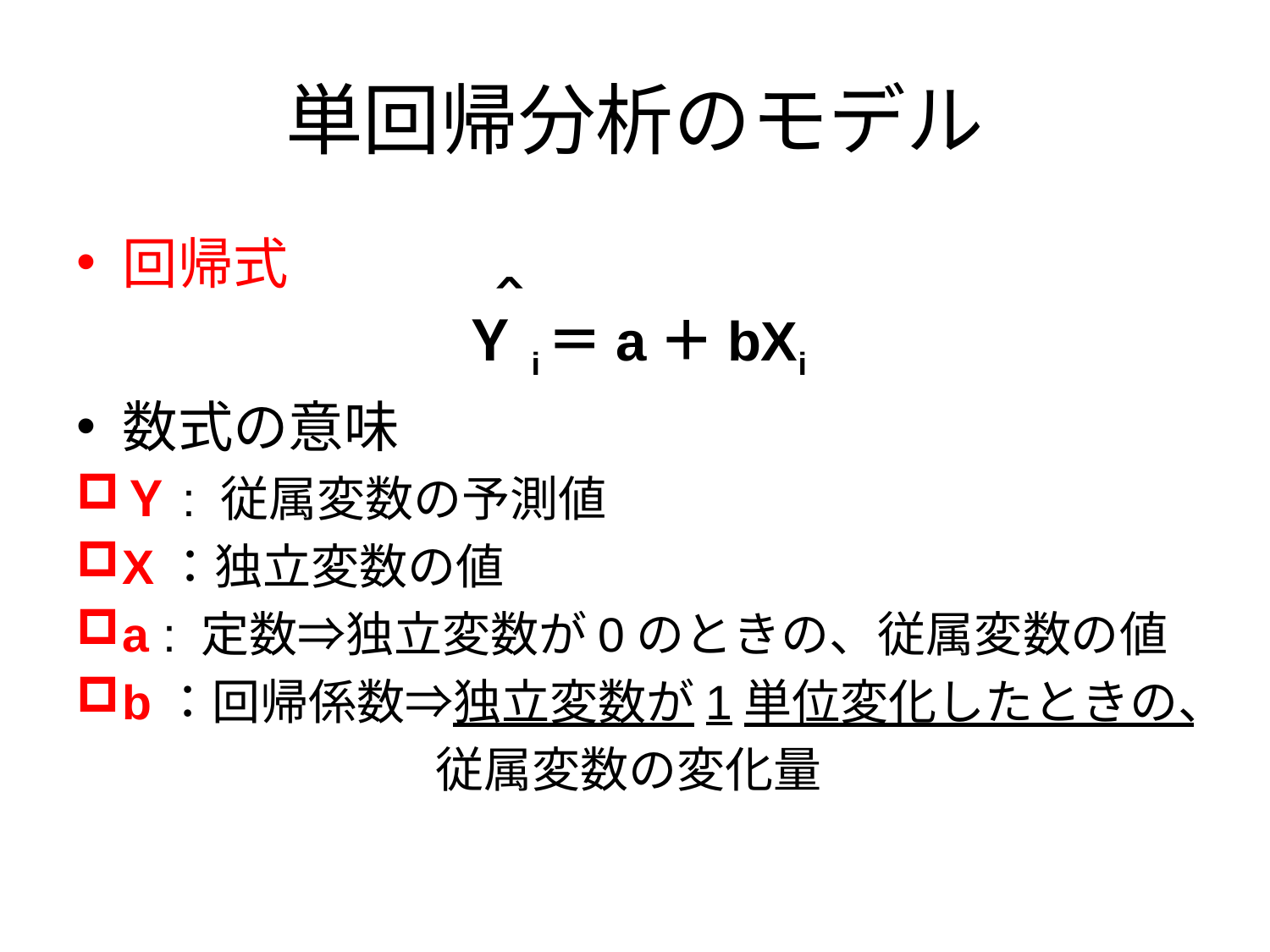

# 単回帰分析のモデル
回帰式
Ｙi＝a＋bXi
数式の意味
Ｙ: 従属変数の予測値
X：独立変数の値
a : 定数⇒独立変数が0のときの、従属変数の値
b：回帰係数⇒独立変数が1単位変化したときの、
　　　　　　　  従属変数の変化量
＾